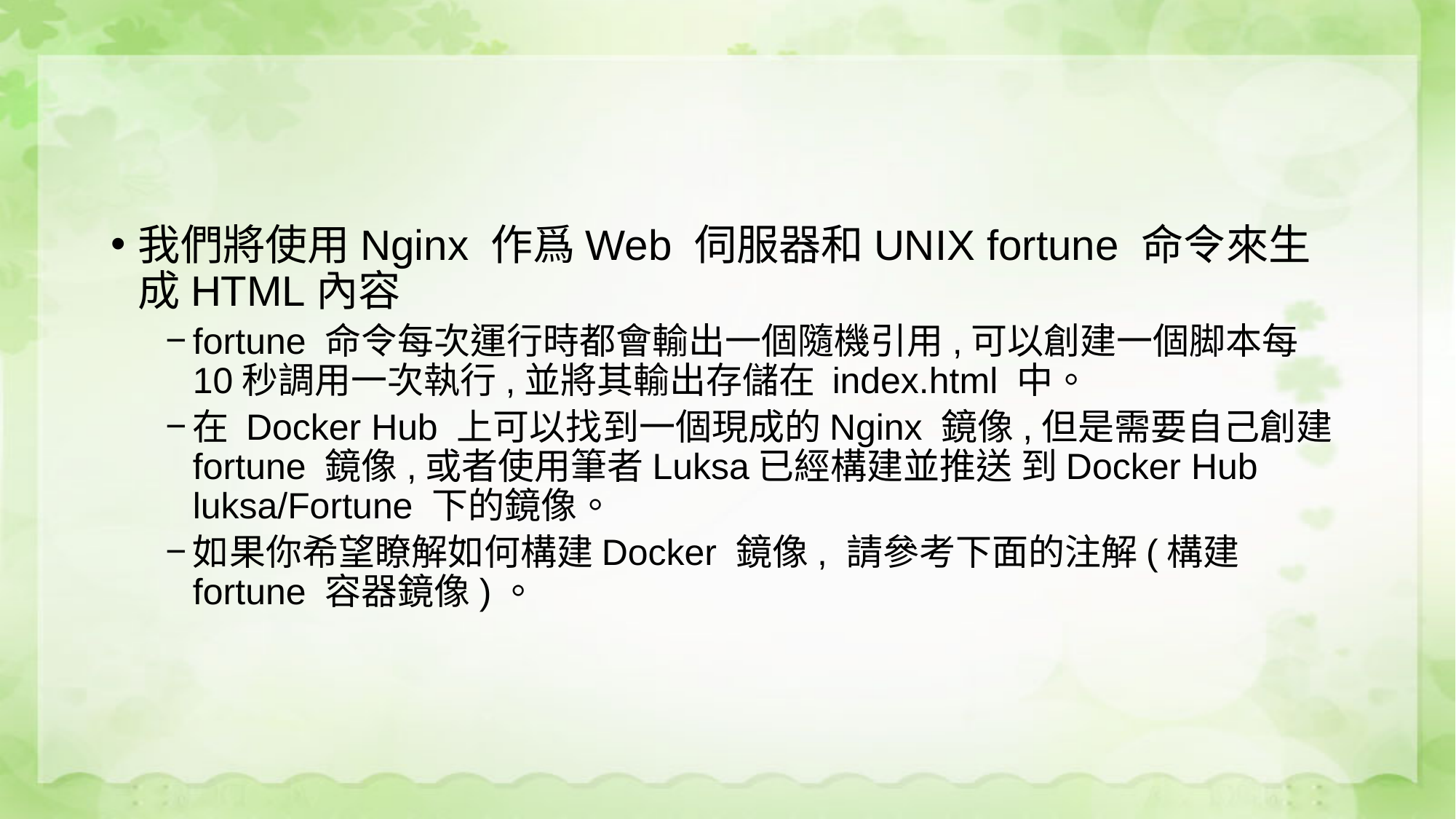

#
我們將使用Nginx 作爲Web 伺服器和UNIX fortune 命令來生成HTML內容
fortune 命令每次運行時都會輸出一個隨機引用,可以創建一個脚本每10秒調用一次執行,並將其輸出存儲在 index.html 中。
在 Docker Hub 上可以找到一個現成的Nginx 鏡像,但是需要自己創建 fortune 鏡像,或者使用筆者Luksa已經構建並推送 到Docker Hub luksa/Fortune 下的鏡像。
如果你希望瞭解如何構建Docker 鏡像, 請參考下面的注解(構建 fortune 容器鏡像)。